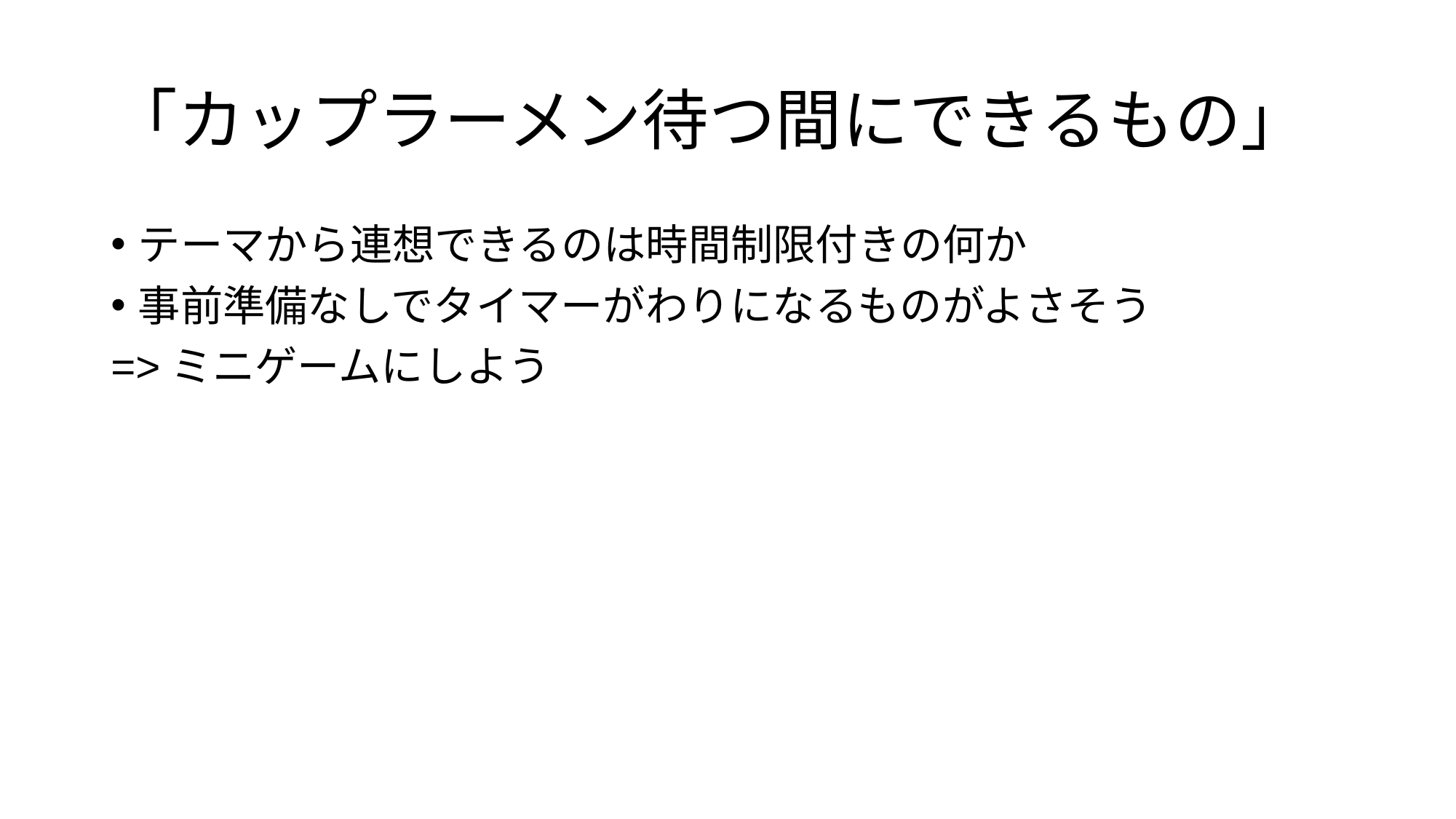

# 「カップラーメン待つ間にできるもの」
テーマから連想できるのは時間制限付きの何か
事前準備なしでタイマーがわりになるものがよさそう
=>ミニゲームにしよう